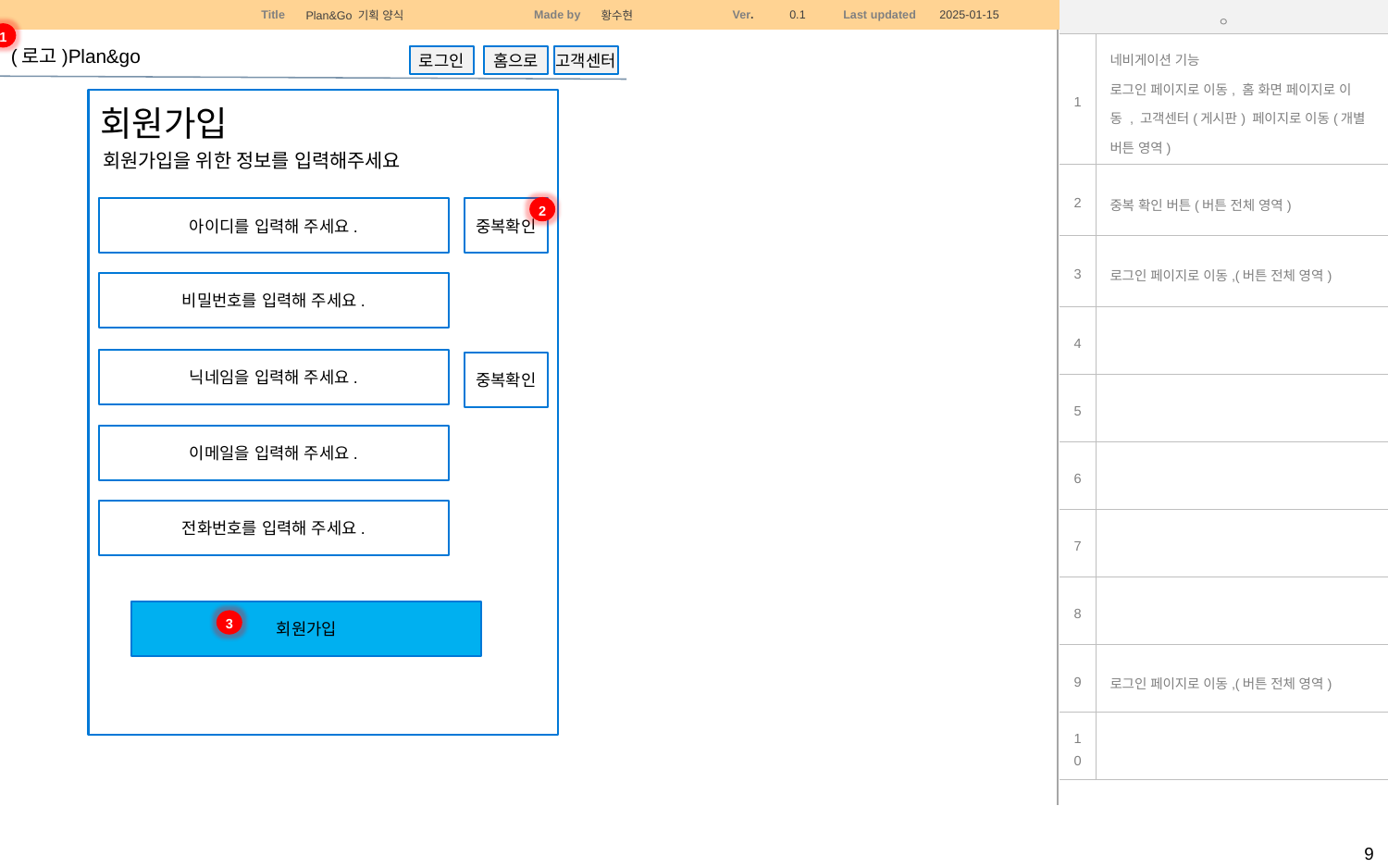

| ㅇ |  |
| --- | --- |
| 1 | 네비게이션 기능 로그인 페이지로 이동, 홈 화면 페이지로 이동 , 고객센터(게시판) 페이지로 이동(개별 버튼 영역) |
| 2 | 중복 확인 버튼(버튼 전체 영역) |
| 3 | 로그인 페이지로 이동,(버튼 전체 영역) |
| 4 |  |
| 5 |  |
| 6 |  |
| 7 |  |
| 8 |  |
| 9 | 로그인 페이지로 이동,(버튼 전체 영역) |
| 10 |  |
1

(로고)Plan&go
홈으로
고객센터
로그인

회원가입
아이디를 입력해 주세요.
비밀번호를 입력해 주세요.
회원가입
회원가입을 위한 정보를 입력해주세요
2

중복확인
닉네임을 입력해 주세요.
중복확인
이메일을 입력해 주세요.
전화번호를 입력해 주세요.
3

스토리보드
이 또한 지정된 양식은 없으나, 화면을 설계하고 각 요소에 번호(1, 2, 3)로 표기 후 우측의 Description영역에 내용을 작성합니다.
설명을 상세히 작성하되, 디자인 보다는 구성요소와 기능에 집중하여 작성합니다. Description영역은 개발, 디자인을 구분 할 수 있고, 구분 없이 하나로 작성하기도 합니다.
예시는 스토리보드와 스토리보드를 토대로 실제 디자인 개발된 프리모아 모바일 웹 페이지입니다.